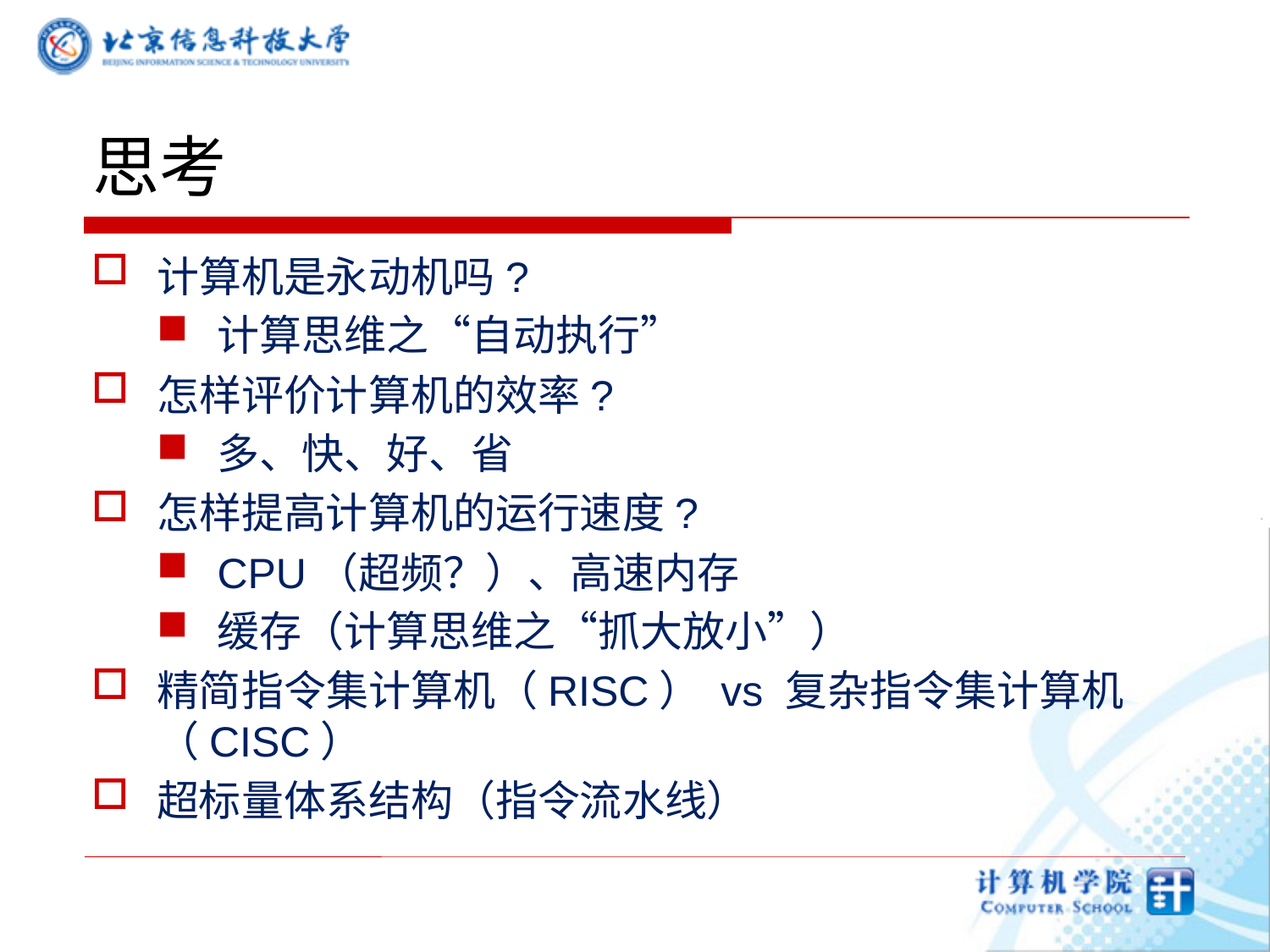

# 思考
计算机是永动机吗?
计算思维之“自动执行”
怎样评价计算机的效率?
多、快、好、省
怎样提高计算机的运行速度?
CPU（超频？）、高速内存
缓存（计算思维之“抓大放小”）
精简指令集计算机（RISC） vs 复杂指令集计算机（CISC）
超标量体系结构（指令流水线）